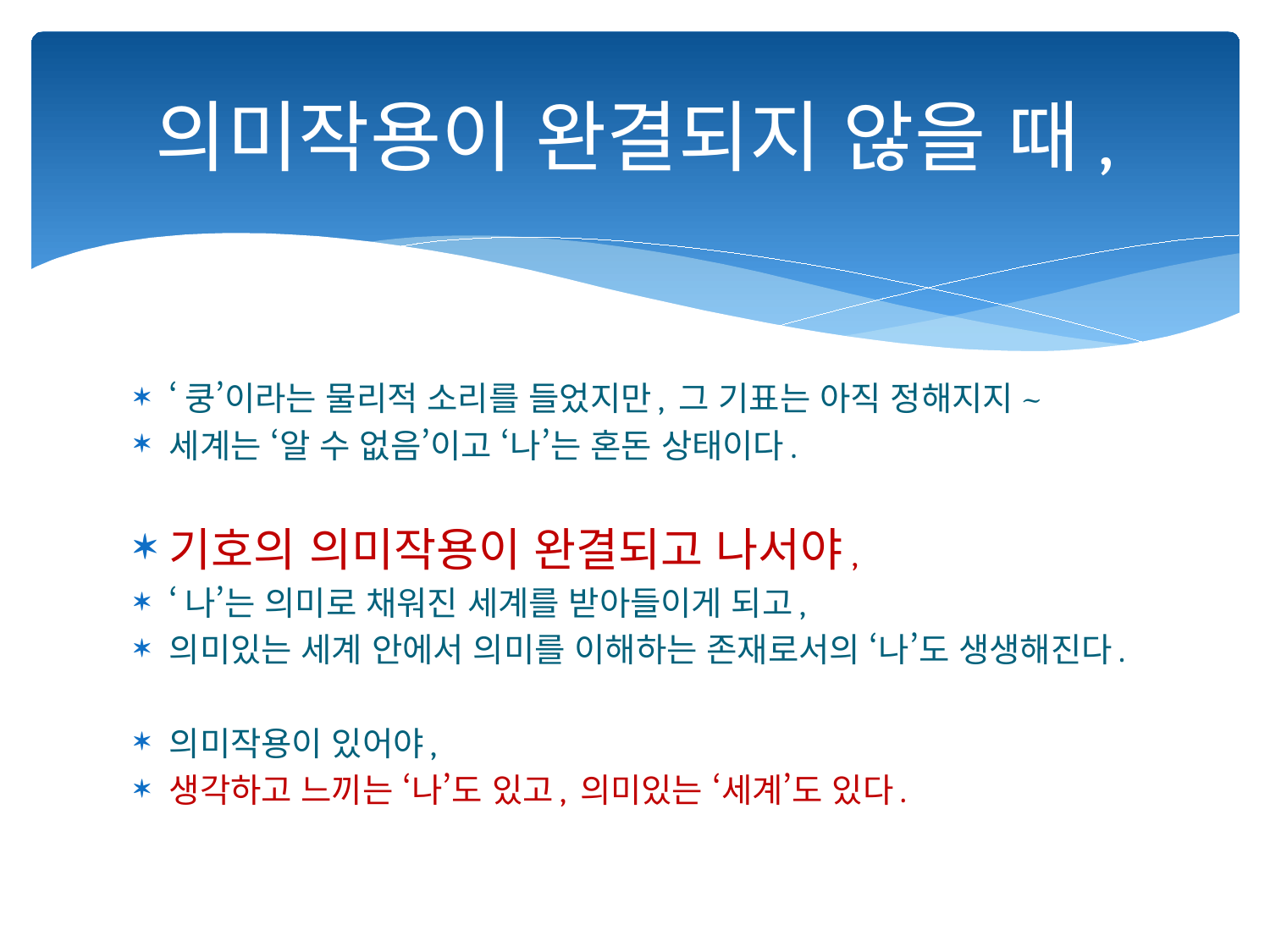

# 의미작용이 완결되지 않을 때,
‘쿵’이라는 물리적 소리를 들었지만, 그 기표는 아직 정해지지~
세계는 ‘알 수 없음’이고 ‘나’는 혼돈 상태이다.

기호의 의미작용이 완결되고 나서야,
‘나’는 의미로 채워진 세계를 받아들이게 되고,
의미있는 세계 안에서 의미를 이해하는 존재로서의 ‘나’도 생생해진다.

의미작용이 있어야,
생각하고 느끼는 ‘나’도 있고, 의미있는 ‘세계’도 있다.